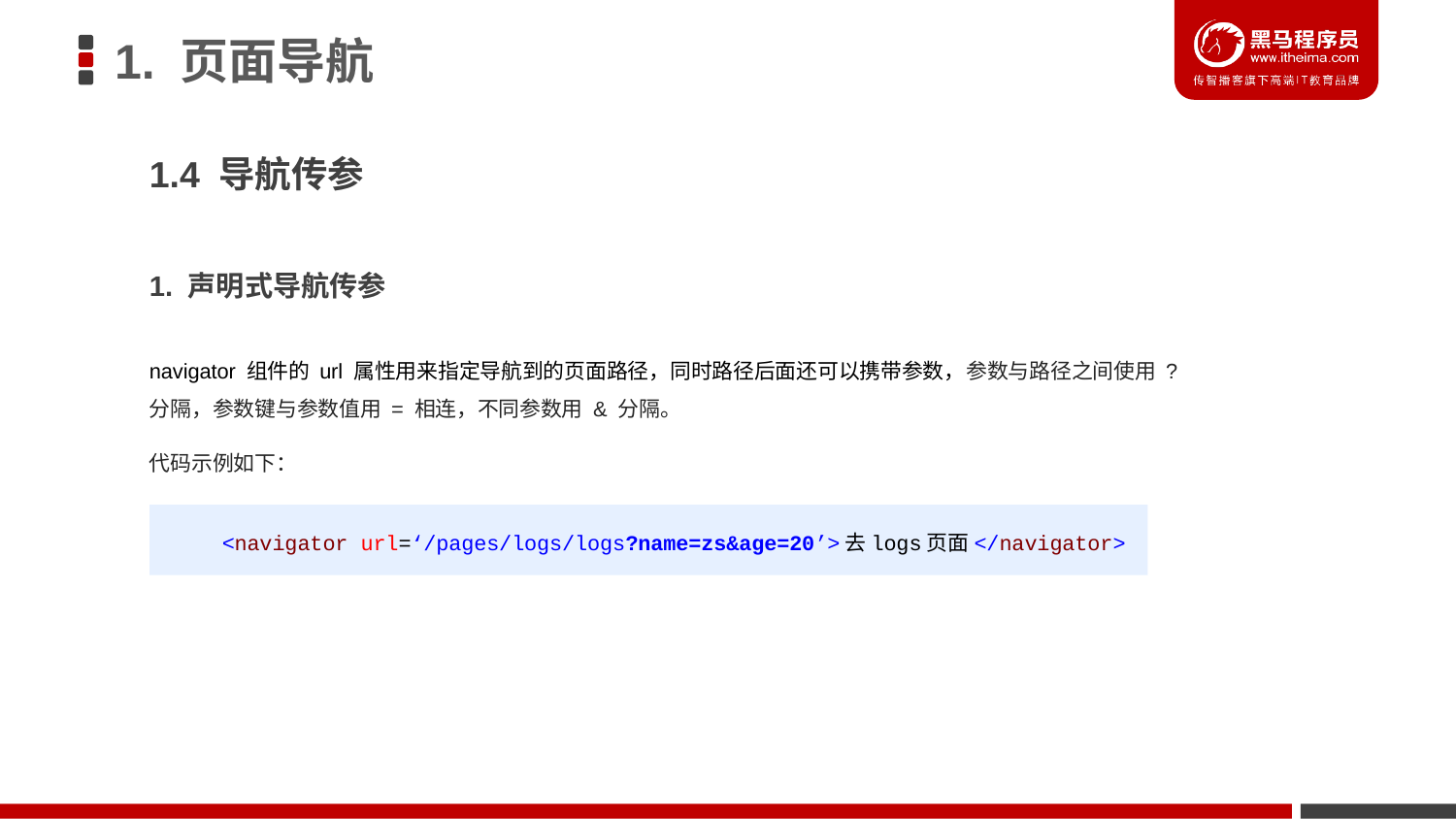

# 1. 页面导航
1.4 导航传参
1. 声明式导航传参
navigator 组件的 url 属性用来指定导航到的页面路径，同时路径后面还可以携带参数，参数与路径之间使用 ?分隔，参数键与参数值用 = 相连，不同参数用 & 分隔。
代码示例如下：

<navigator url=‘/pages/logs/logs?name=zs&age=20’>去logs页面</navigator>